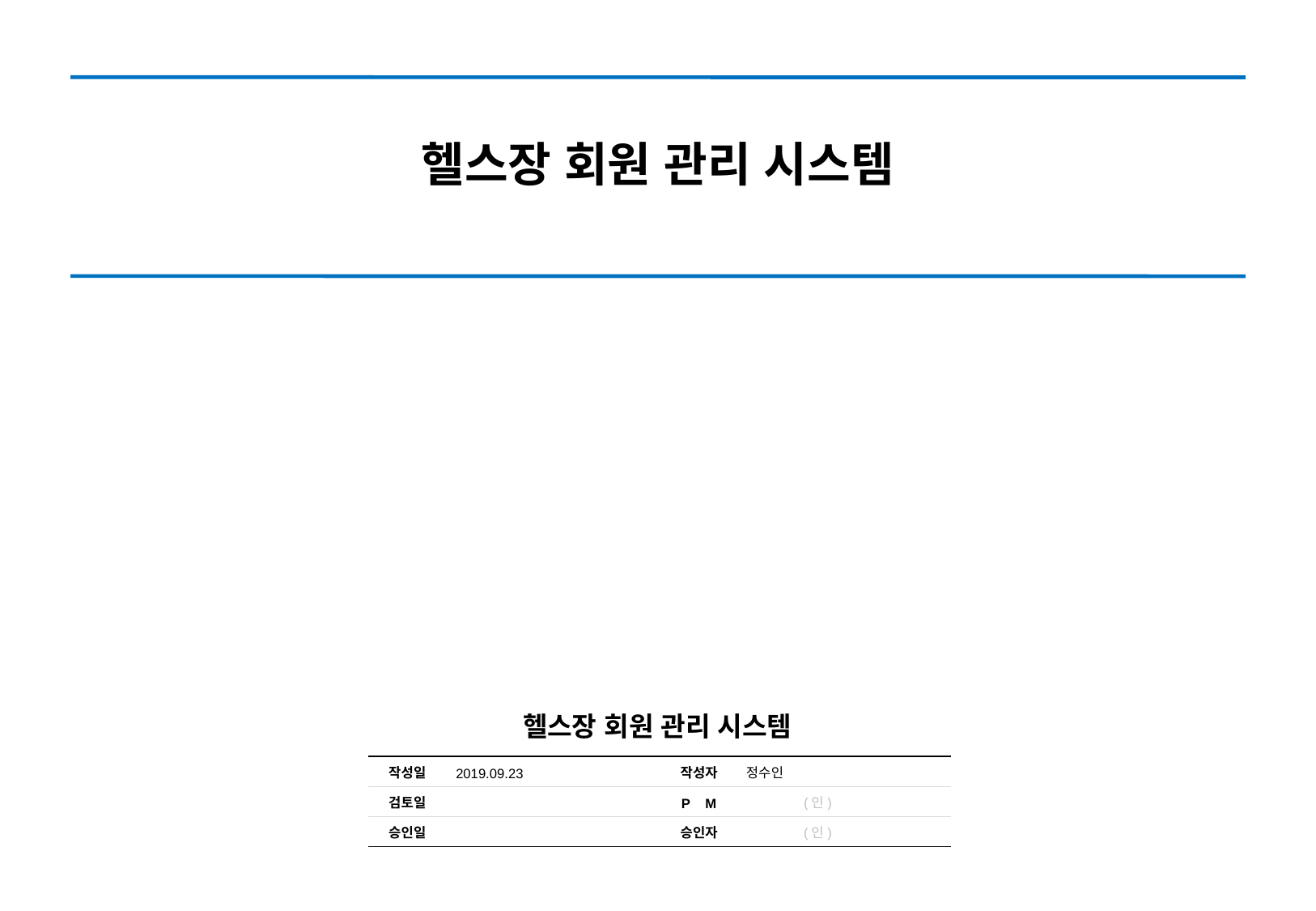

헬스장 회원 관리 시스템
헬스장 회원 관리 시스템
| 작성일 | 2019.09.23 | 작성자 | 정수인 |
| --- | --- | --- | --- |
| 검토일 |  | P M | (인) |
| 승인일 |  | 승인자 | (인) |